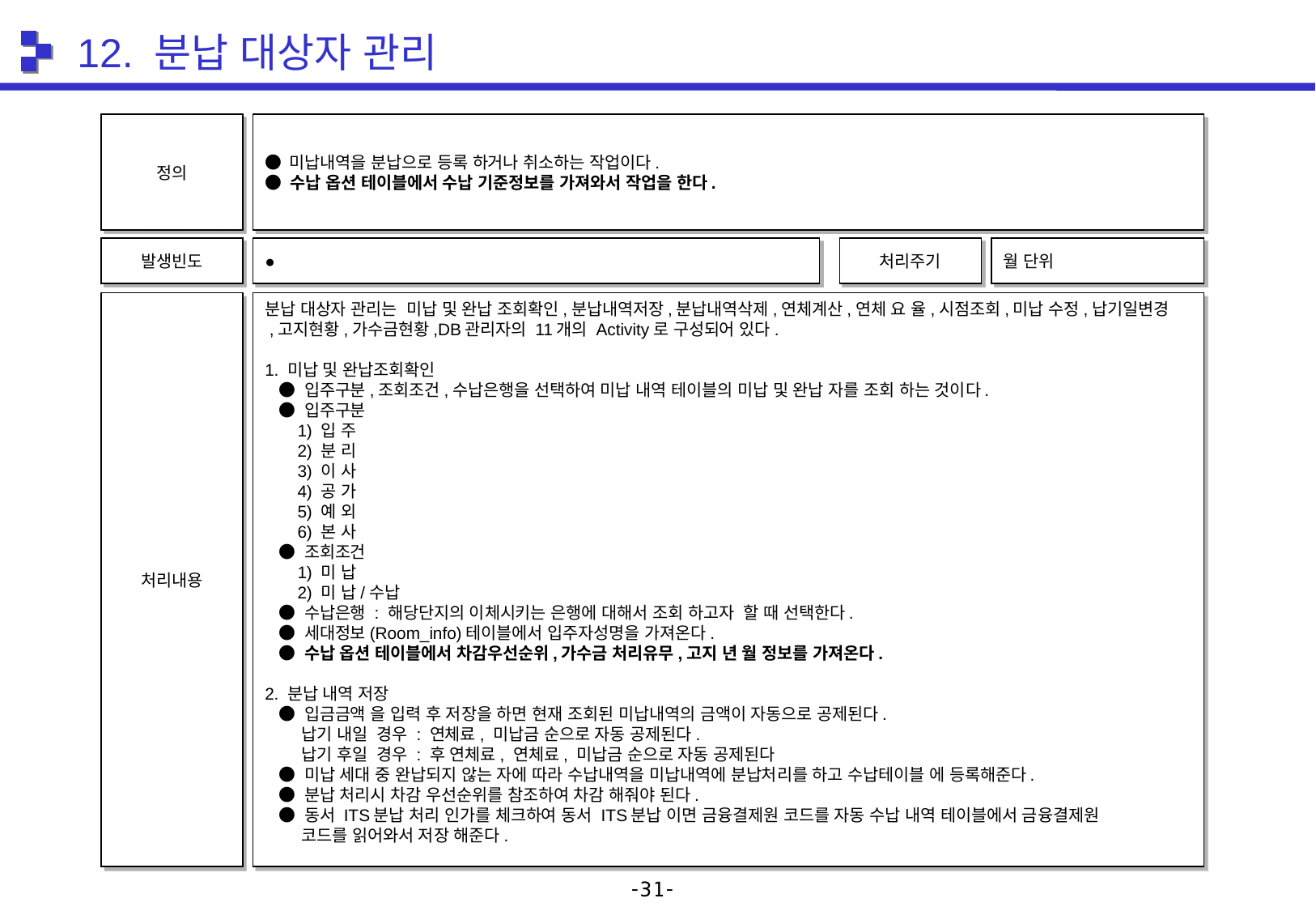

12. 분납 대상자 관리
정의
● 미납내역을 분납으로 등록 하거나 취소하는 작업이다.
● 수납 옵션 테이블에서 수납 기준정보를 가져와서 작업을 한다.
발생빈도
●
처리주기
월 단위
처리내용
분납 대상자 관리는  미납 및 완납 조회확인,분납내역저장,분납내역삭제,연체계산,연체 요 율,시점조회,미납 수정,납기일변경
 ,고지현황,가수금현황,DB관리자의 11개의 Activity로 구성되어 있다.

1. 미납 및 완납조회확인
   ● 입주구분,조회조건,수납은행을 선택하여 미납 내역 테이블의 미납 및 완납 자를 조회 하는 것이다.
   ● 입주구분
       1) 입 주
       2) 분 리
       3) 이 사
       4) 공 가
       5) 예 외
       6) 본 사
   ● 조회조건
       1) 미 납
       2) 미 납/수납
   ● 수납은행 : 해당단지의 이체시키는 은행에 대해서 조회 하고자  할 때 선택한다.
   ● 세대정보(Room_info)테이블에서 입주자성명을 가져온다.
   ● 수납 옵션 테이블에서 차감우선순위,가수금 처리유무,고지 년 월 정보를 가져온다.

2. 분납 내역 저장
   ● 입금금액 을 입력 후 저장을 하면 현재 조회된 미납내역의 금액이 자동으로 공제된다.
       납기 내일  경우 : 연체료, 미납금 순으로 자동 공제된다.
       납기 후일  경우 : 후 연체료, 연체료, 미납금 순으로 자동 공제된다
   ● 미납 세대 중 완납되지 않는 자에 따라 수납내역을 미납내역에 분납처리를 하고 수납테이블 에 등록해준다.
   ● 분납 처리시 차감 우선순위를 참조하여 차감 해줘야 된다.
   ● 동서 ITS분납 처리 인가를 체크하여 동서 ITS분납 이면 금융결제원 코드를 자동 수납 내역 테이블에서 금융결제원
       코드를 읽어와서 저장 해준다.